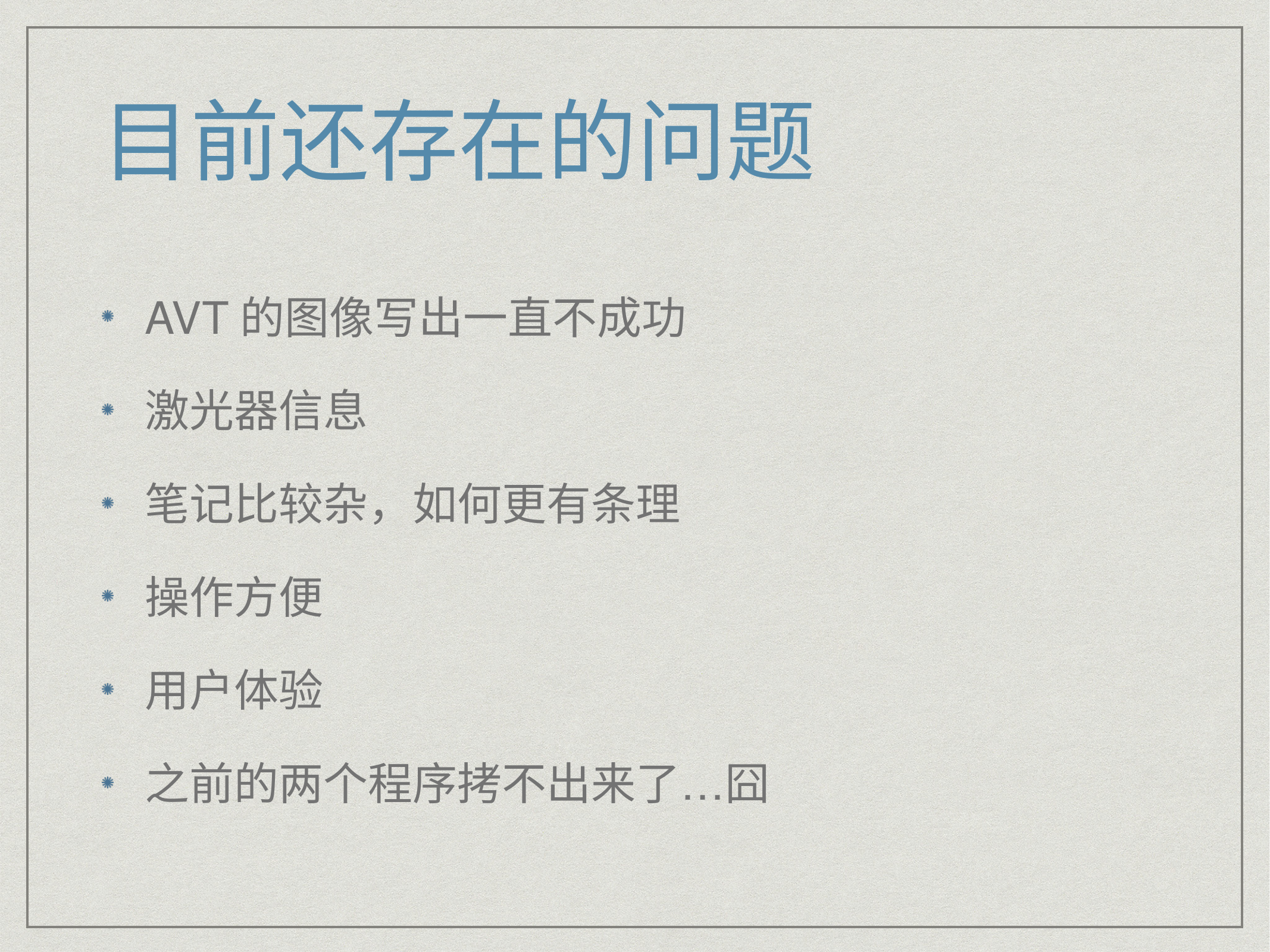

# 目前还存在的问题
AVT的图像写出一直不成功
激光器信息
笔记比较杂，如何更有条理
操作方便
用户体验
之前的两个程序拷不出来了…囧